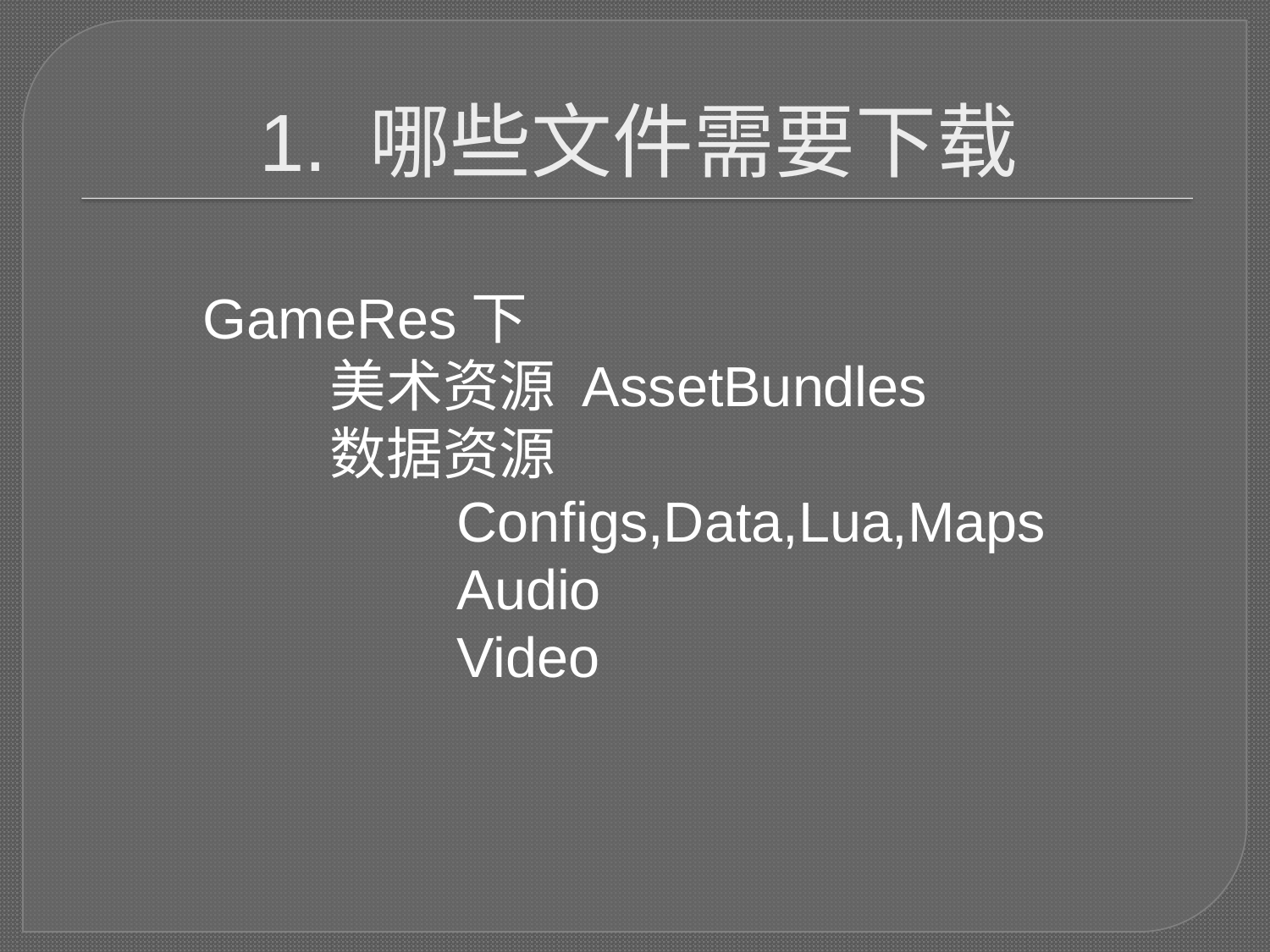

# 1. 哪些文件需要下载
	GameRes下
		美术资源 AssetBundles
		数据资源
			Configs,Data,Lua,Maps
			Audio
			Video